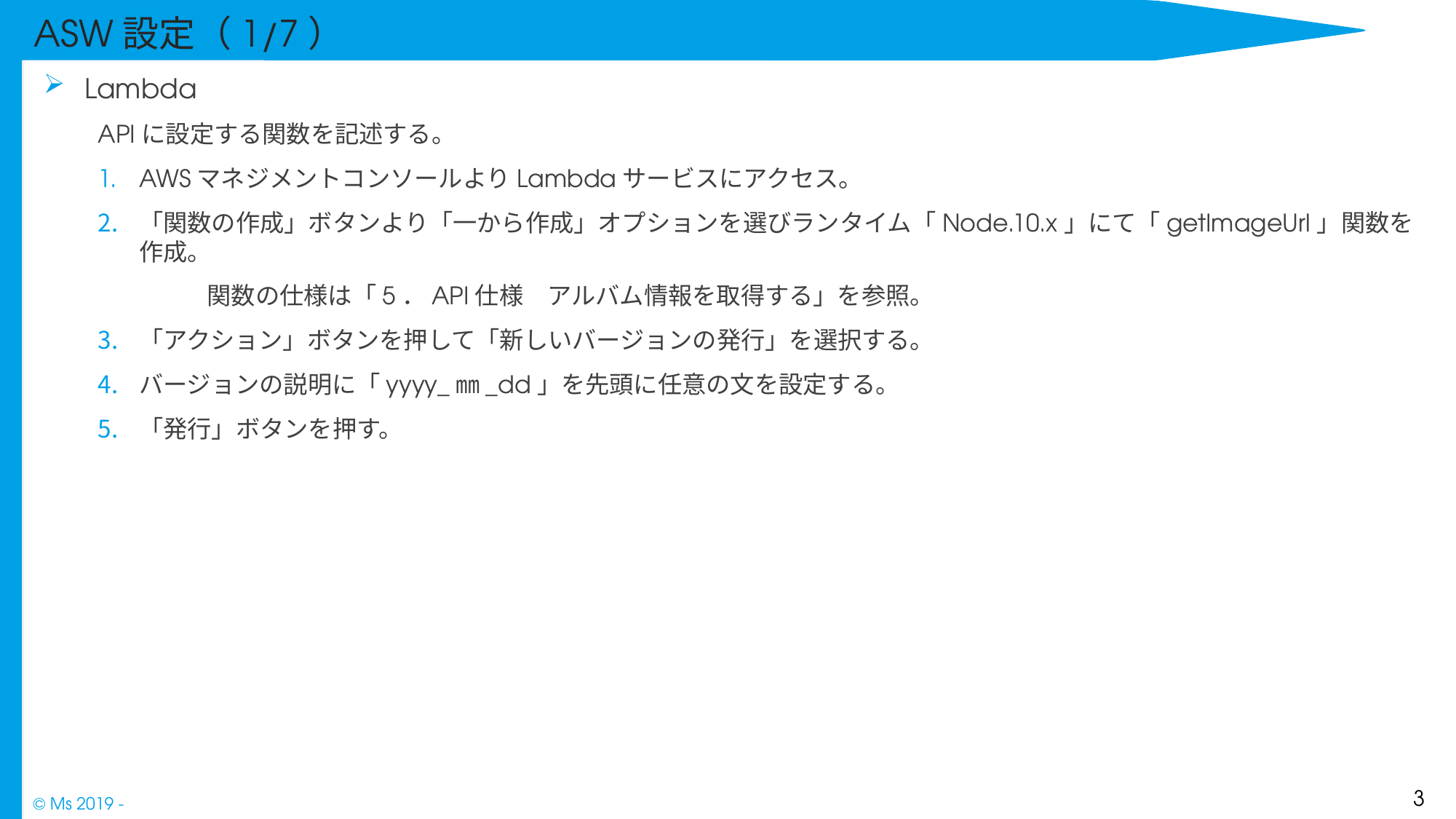

# ASW設定（1/7）
Lambda
APIに設定する関数を記述する。
AWSマネジメントコンソールよりLambdaサービスにアクセス。
「関数の作成」ボタンより「一から作成」オプションを選びランタイム「Node.10.x」にて「getImageUrl」関数を作成。
	関数の仕様は「5．API仕様　アルバム情報を取得する」を参照。
「アクション」ボタンを押して「新しいバージョンの発行」を選択する。
バージョンの説明に「yyyy_㎜_dd」を先頭に任意の文を設定する。
「発行」ボタンを押す。
3